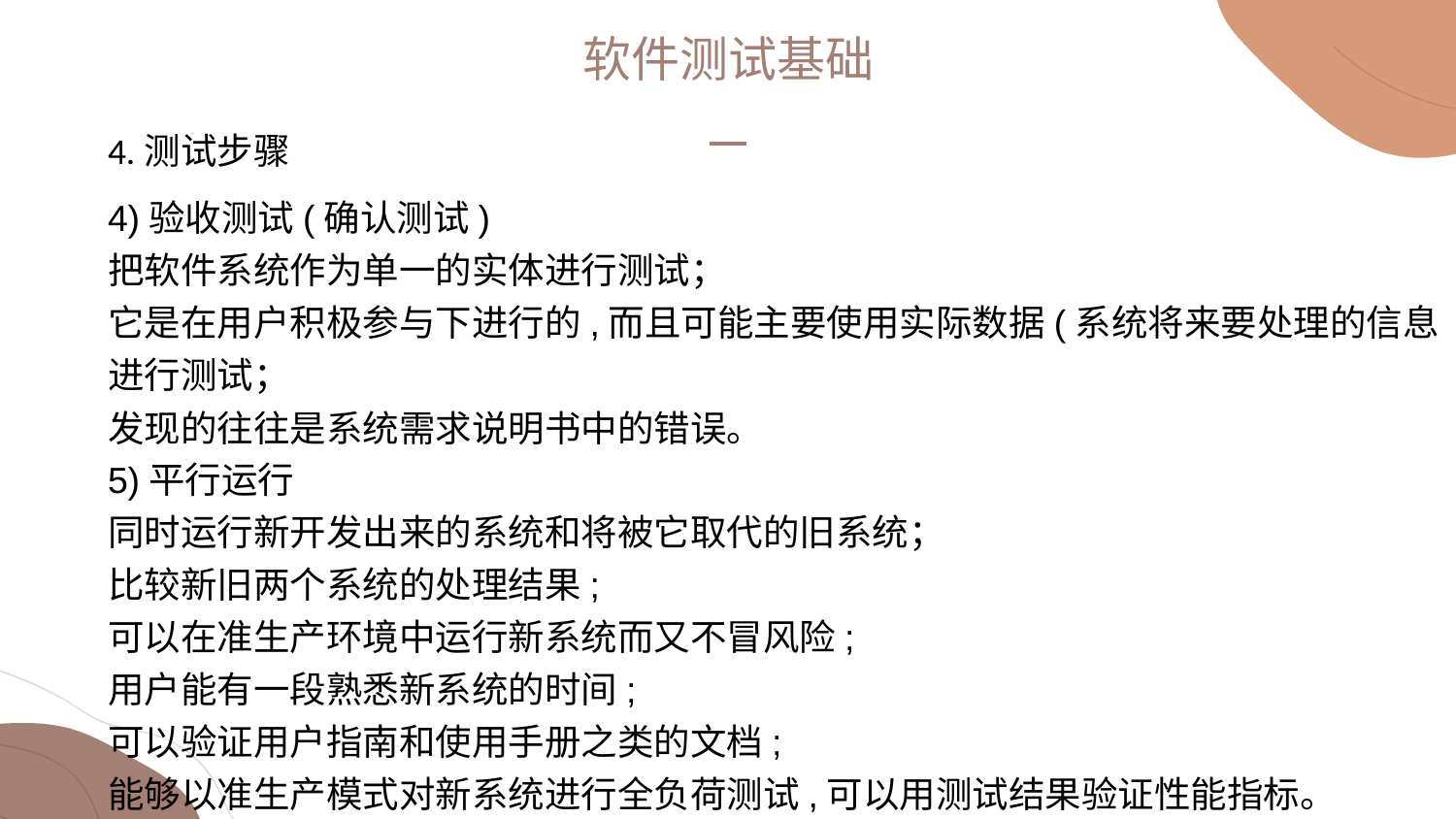

软件测试基础
4.测试步骤
为了
4)验收测试(确认测试)
把软件系统作为单一的实体进行测试；
它是在用户积极参与下进行的,而且可能主要使用实际数据(系统将来要处理的信息进行测试；
发现的往往是系统需求说明书中的错误。
5)平行运行
同时运行新开发出来的系统和将被它取代的旧系统；
比较新旧两个系统的处理结果;
可以在准生产环境中运行新系统而又不冒风险;
用户能有一段熟悉新系统的时间;
可以验证用户指南和使用手册之类的文档;
能够以准生产模式对新系统进行全负荷测试,可以用测试结果验证性能指标。